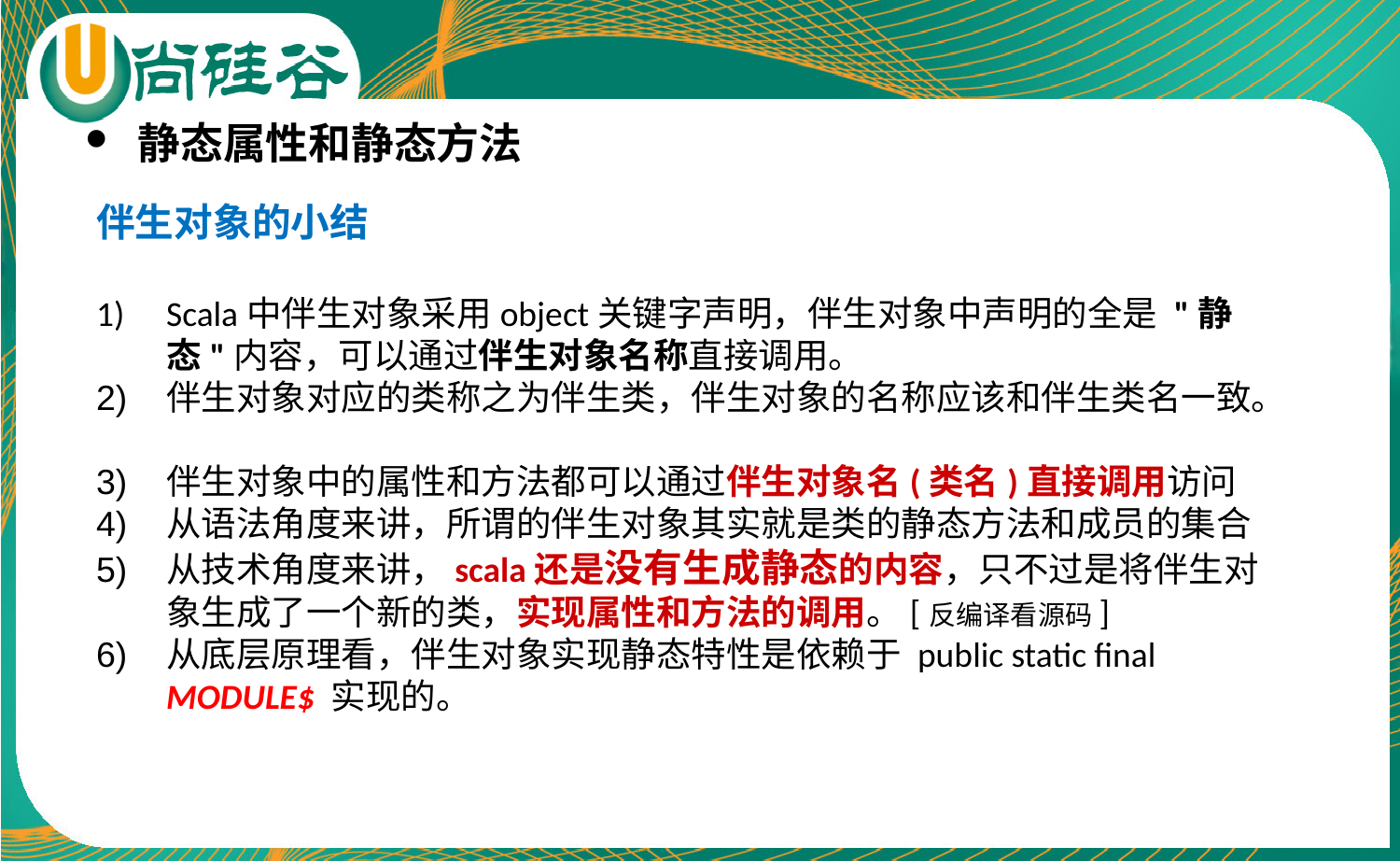

静态属性和静态方法

伴生对象的小结

Scala中伴生对象采用object关键字声明，伴生对象中声明的全是 "静态"内容，可以通过伴生对象名称直接调用。
伴生对象对应的类称之为伴生类，伴生对象的名称应该和伴生类名一致。

伴生对象中的属性和方法都可以通过伴生对象名(类名)直接调用访问
从语法角度来讲，所谓的伴生对象其实就是类的静态方法和成员的集合
从技术角度来讲，scala还是没有生成静态的内容，只不过是将伴生对象生成了一个新的类，实现属性和方法的调用。[反编译看源码]
从底层原理看，伴生对象实现静态特性是依赖于 public static final  MODULE$ 实现的。